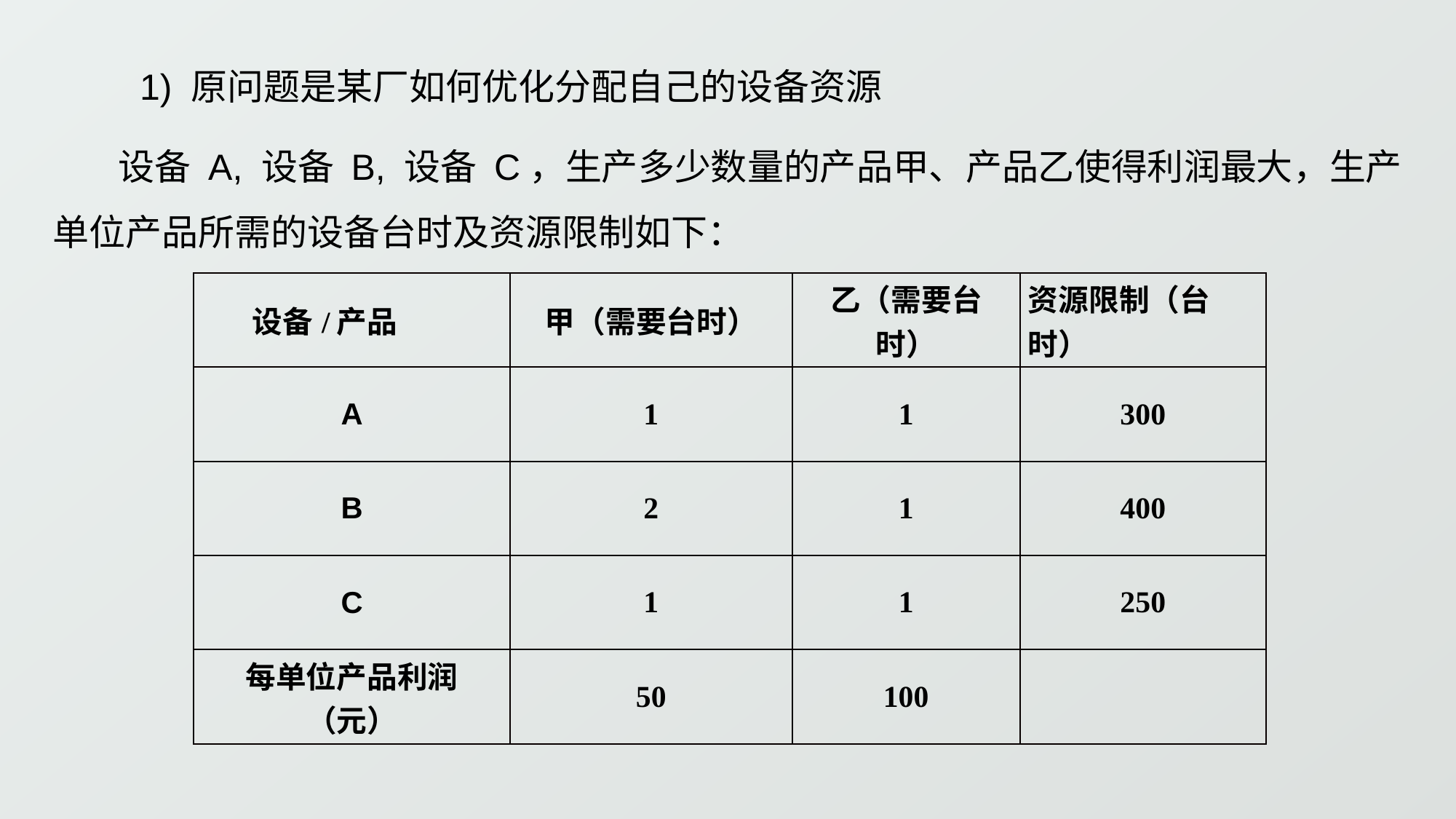

1) 原问题是某厂如何优化分配自己的设备资源
       设备 A, 设备 B, 设备 C，生产多少数量的产品甲、产品乙使得利润最大，生产单位产品所需的设备台时及资源限制如下：

| 设备/产品 | 甲（需要台时） | 乙（需要台时） | 资源限制（台时） |
| --- | --- | --- | --- |
| A | 1 | 1 | 300 |
| B | 2 | 1 | 400 |
| C | 1 | 1 | 250 |
| 每单位产品利润（元） | 50 | 100 |  |